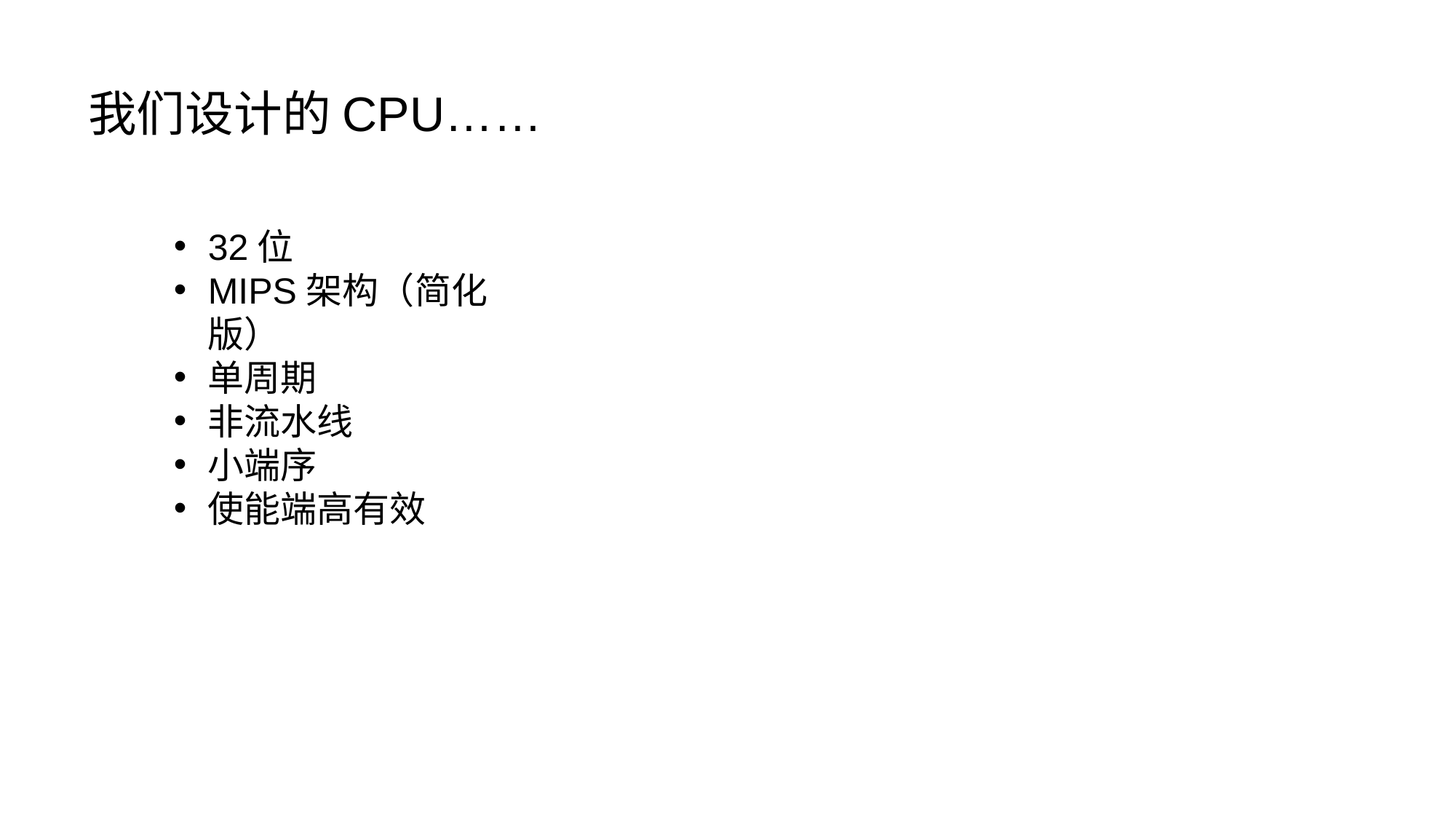

我们设计的CPU……
32位
MIPS架构（简化版）
单周期
非流水线
小端序
使能端高有效